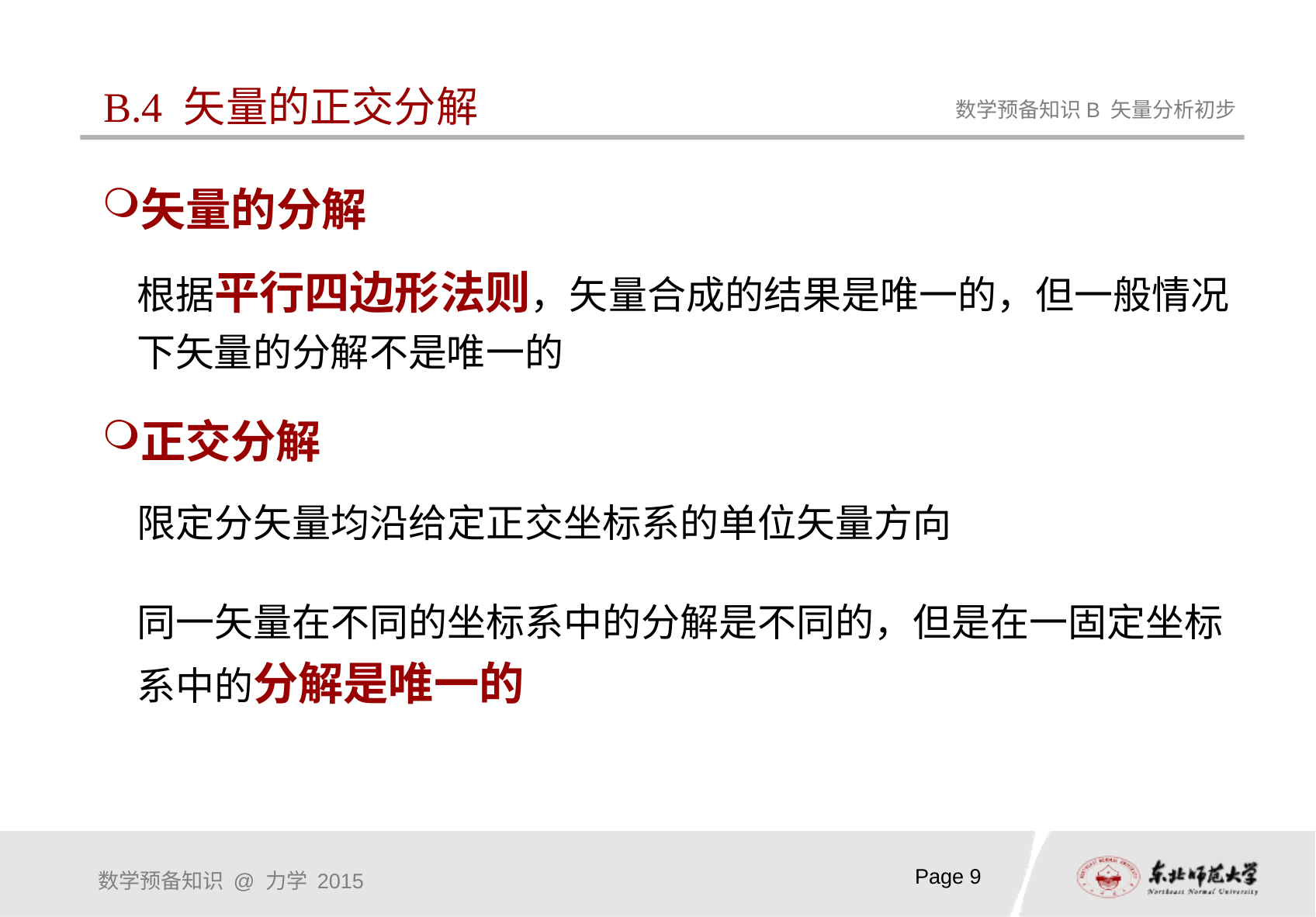

矢量的分解
根据平行四边形法则，矢量合成的结果是唯一的，但一般情况下矢量的分解不是唯一的
正交分解
限定分矢量均沿给定正交坐标系的单位矢量方向
同一矢量在不同的坐标系中的分解是不同的，但是在一固定坐标系中的分解是唯一的
Page 9